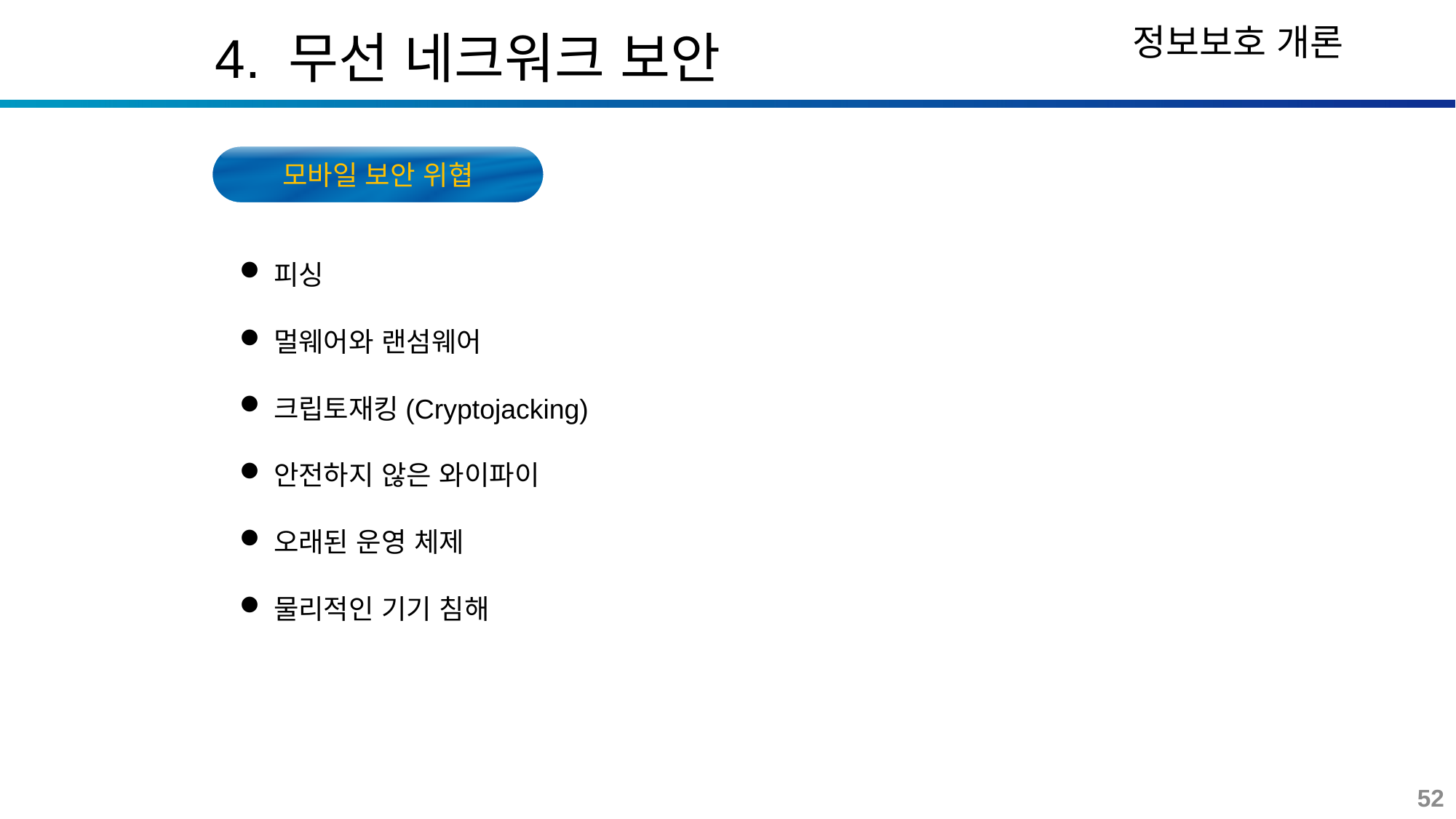

4. 무선 네크워크 보안
모바일 보안 위협

피싱
멀웨어와 랜섬웨어
크립토재킹(Cryptojacking)
안전하지 않은 와이파이
오래된 운영 체제
물리적인 기기 침해

52